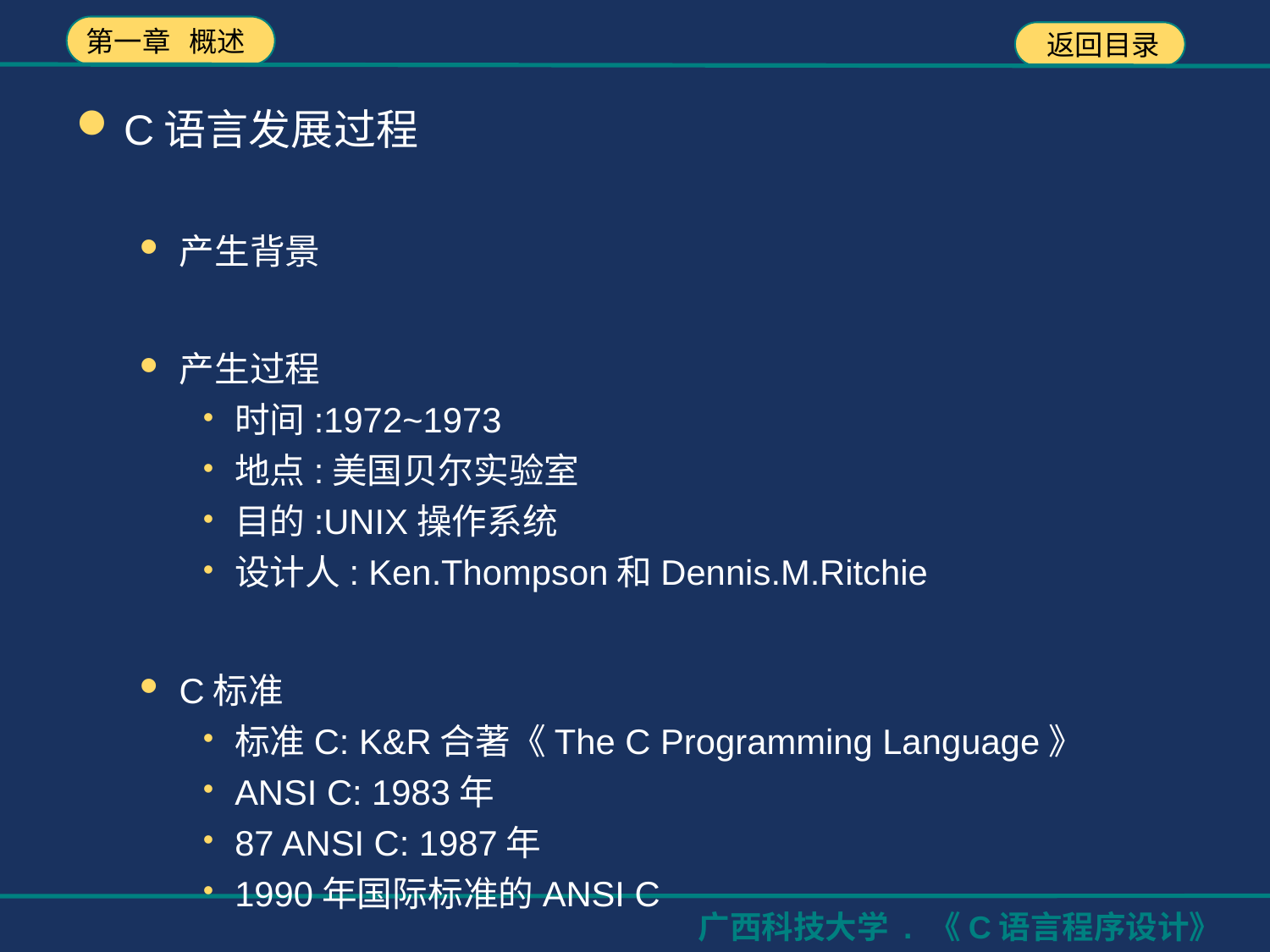

C语言发展过程

产生背景

产生过程
时间:1972~1973
地点:美国贝尔实验室
目的:UNIX操作系统
设计人: Ken.Thompson和Dennis.M.Ritchie

C标准
标准C: K&R合著《The C Programming Language》
ANSI C: 1983年
87 ANSI C: 1987年
1990年国际标准的ANSI C